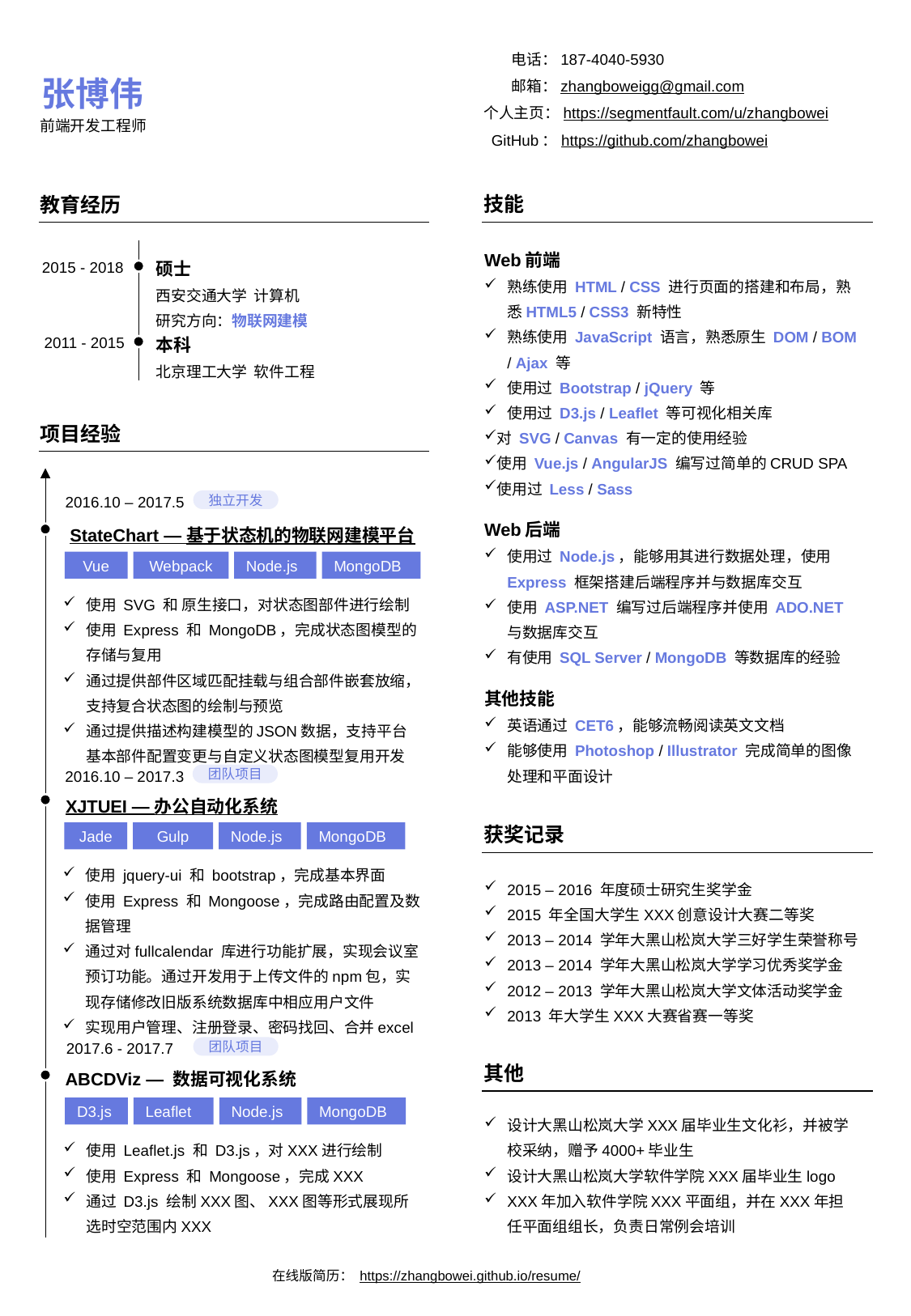

电话：187-4040-5930
       邮箱：zhangboweigg@gmail.com
个人主页：https://segmentfault.com/u/zhangbowei
  GitHub：https://github.com/zhangbowei
张博伟
前端开发工程师
技能
教育经历
Web前端
熟练使用 HTML / CSS 进行页面的搭建和布局，熟悉HTML5 / CSS3 新特性
熟练使用 JavaScript 语言，熟悉原生 DOM / BOM / Ajax 等
使用过 Bootstrap / jQuery 等
使用过 D3.js / Leaflet 等可视化相关库
对 SVG / Canvas 有一定的使用经验
使用 Vue.js / AngularJS 编写过简单的CRUD SPA
使用过 Less / Sass
Web后端
使用过 Node.js，能够用其进行数据处理，使用Express 框架搭建后端程序并与数据库交互
使用 ASP.NET 编写过后端程序并使用 ADO.NET 与数据库交互
有使用 SQL Server / MongoDB 等数据库的经验
其他技能
英语通过 CET6，能够流畅阅读英文文档
能够使用 Photoshop / Illustrator 完成简单的图像处理和平面设计
硕士
西安交通大学  计算机
研究方向：物联网建模
本科
北京理工大学  软件工程
2015 - 2018

2011 - 2015

项目经验
2016.10 – 2017.5
StateChart — 基于状态机的物联网建模平台
Vue
Webpack
Node.js
MongoDB
使用 SVG 和 原生接口，对状态图部件进行绘制
使用 Express 和 MongoDB，完成状态图模型的存储与复用
通过提供部件区域匹配挂载与组合部件嵌套放缩，支持复合状态图的绘制与预览
通过提供描述构建模型的JSON数据，支持平台基本部件配置变更与自定义状态图模型复用开发
独立开发

2016.10 – 2017.3
团队项目
XJTUEI — 办公自动化系统

获奖记录
Jade
Gulp
Node.js
MongoDB
使用 jquery-ui 和 bootstrap，完成基本界面
使用 Express 和 Mongoose，完成路由配置及数据管理
通过对fullcalendar 库进行功能扩展，实现会议室预订功能。通过开发用于上传文件的npm包，实现存储修改旧版系统数据库中相应用户文件
实现用户管理、注册登录、密码找回、合并excel
2015 – 2016 年度硕士研究生奖学金
2015 年全国大学生XXX创意设计大赛二等奖
2013 – 2014 学年大黑山松岚大学三好学生荣誉称号
2013 – 2014 学年大黑山松岚大学学习优秀奖学金
2012 – 2013 学年大黑山松岚大学文体活动奖学金
2013 年大学生XXX大赛省赛一等奖
2017.6 - 2017.7

团队项目
ABCDViz — 数据可视化系统
D3.js
Leaflet
Node.js
MongoDB
使用 Leaflet.js 和 D3.js，对XXX进行绘制
使用 Express 和 Mongoose，完成XXX
通过 D3.js 绘制XXX图、XXX图等形式展现所选时空范围内XXX
其他

设计大黑山松岚大学XXX届毕业生文化衫，并被学校采纳，赠予4000+毕业生
设计大黑山松岚大学软件学院XXX届毕业生logo
XXX年加入软件学院XXX平面组，并在XXX年担任平面组组长，负责日常例会培训
在线版简历： https://zhangbowei.github.io/resume/